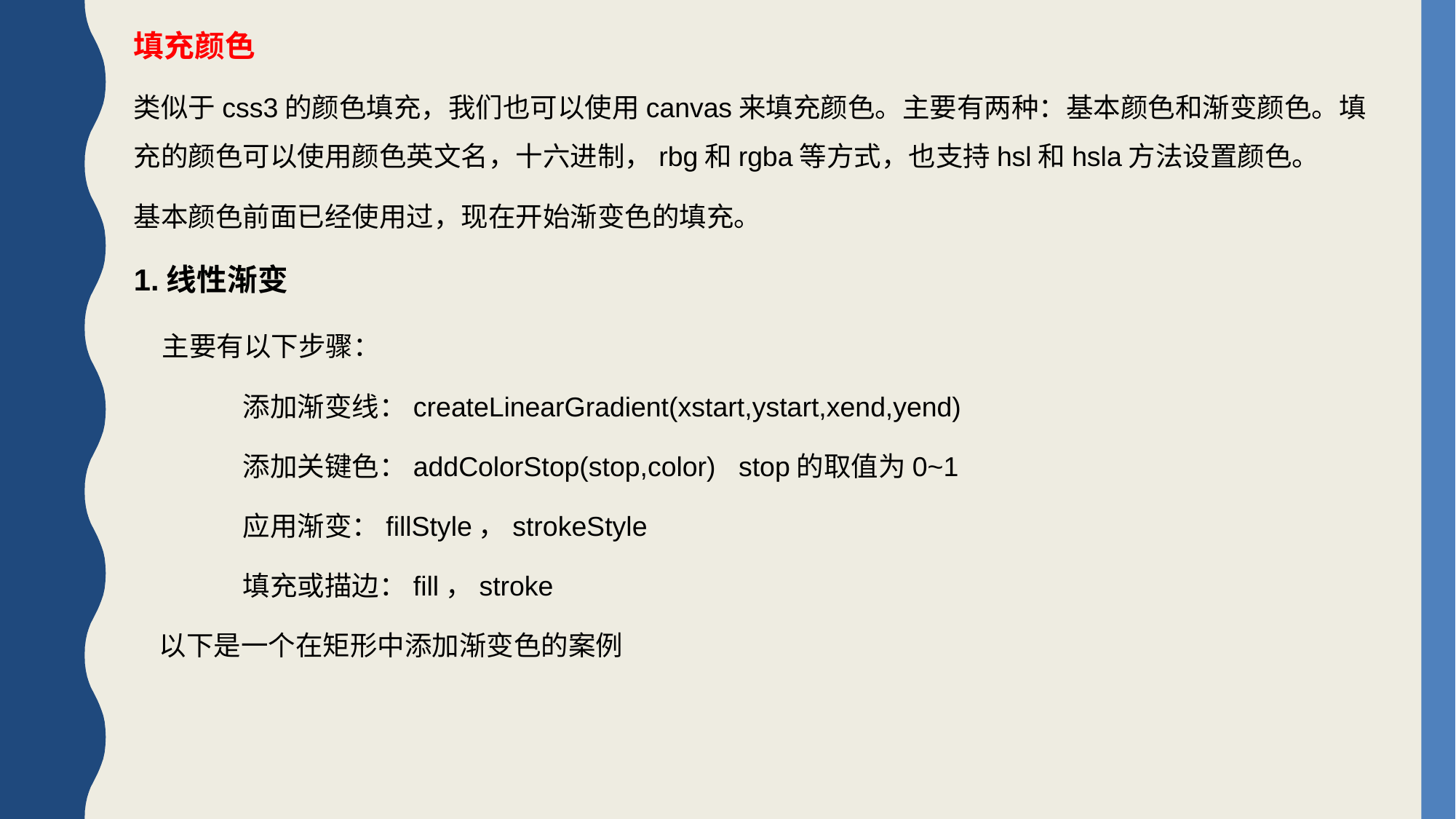

填充颜色
类似于css3的颜色填充，我们也可以使用canvas来填充颜色。主要有两种：基本颜色和渐变颜色。填充的颜色可以使用颜色英文名，十六进制，rbg和rgba等方式，也支持hsl和hsla方法设置颜色。
基本颜色前面已经使用过，现在开始渐变色的填充。
1.线性渐变
   主要有以下步骤：
	添加渐变线：createLinearGradient(xstart,ystart,xend,yend)
	添加关键色：addColorStop(stop,color)   stop的取值为0~1
	应用渐变：fillStyle，strokeStyle
	填充或描边：fill，stroke
   以下是一个在矩形中添加渐变色的案例